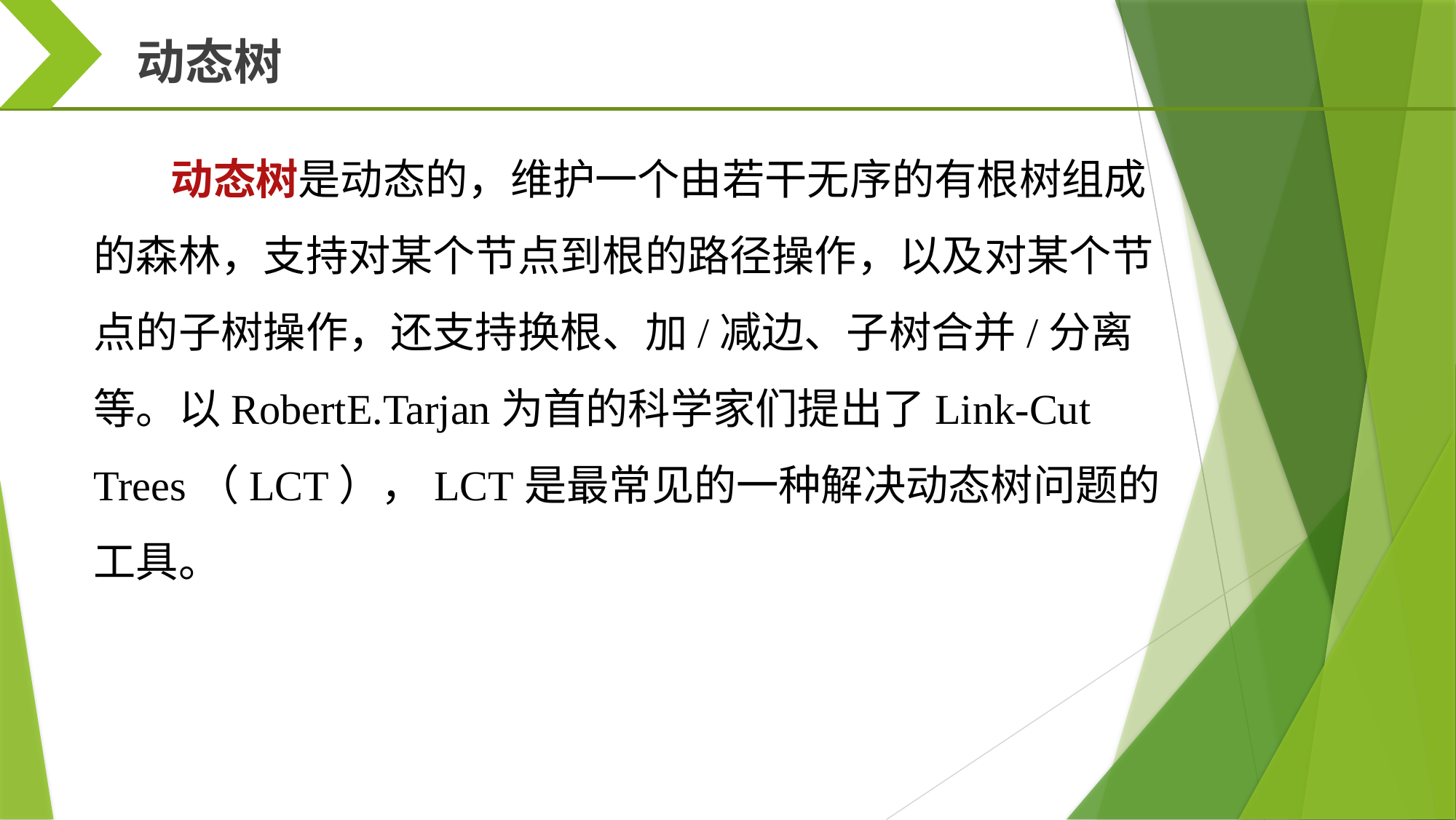

动态树
动态树是动态的，维护一个由若干无序的有根树组成的森林，支持对某个节点到根的路径操作，以及对某个节点的子树操作，还支持换根、加/减边、子树合并/分离等。以RobertE.Tarjan为首的科学家们提出了Link-Cut Trees（LCT），LCT是最常见的一种解决动态树问题的工具。